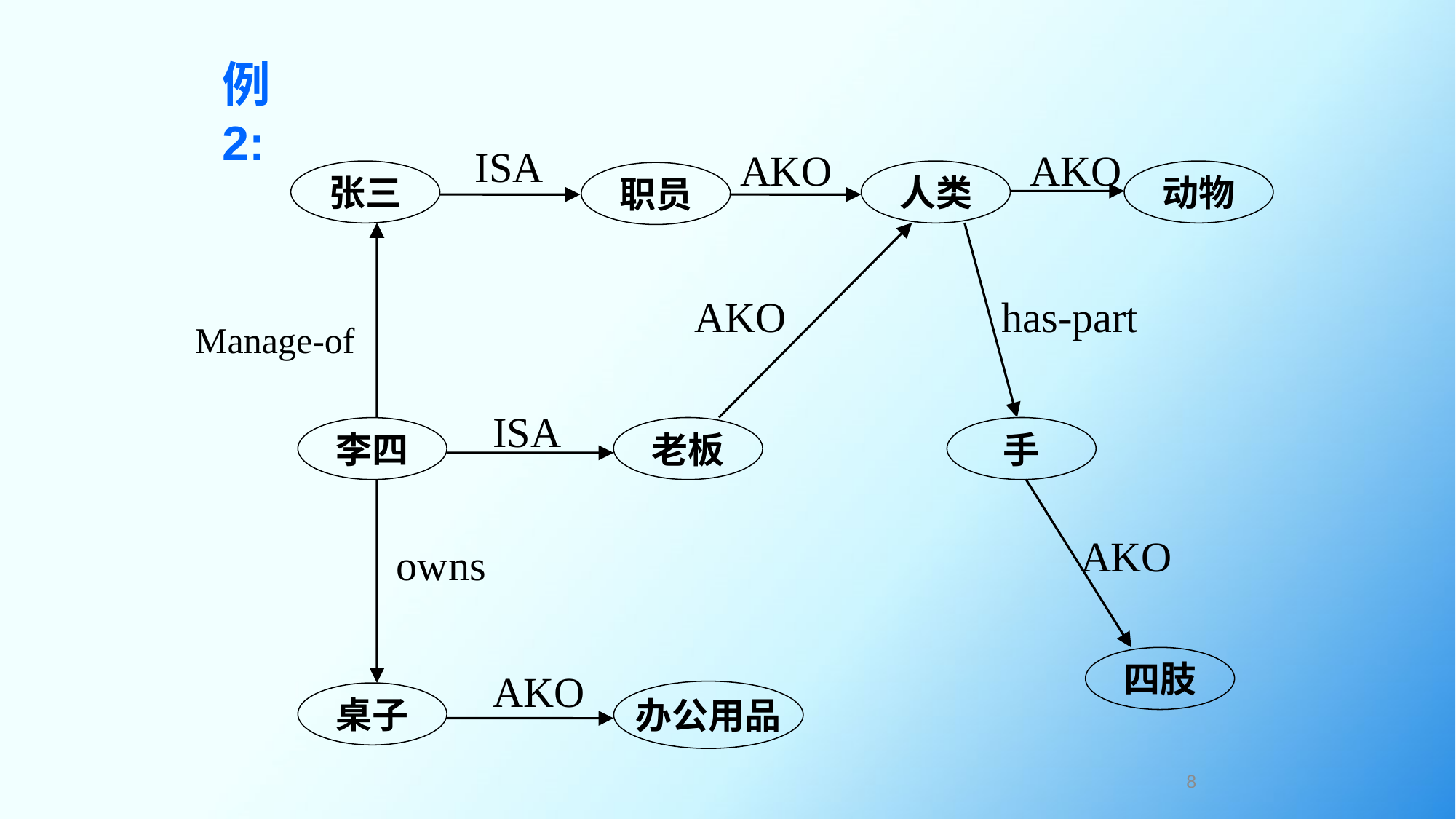

例2:
ISA
AKO
AKO
张三
人类
动物
职员

Manage-of
李四

owns
桌子

AKO
ISA
老板

has-part
手

AKO
四肢
AKO
办公用品

8